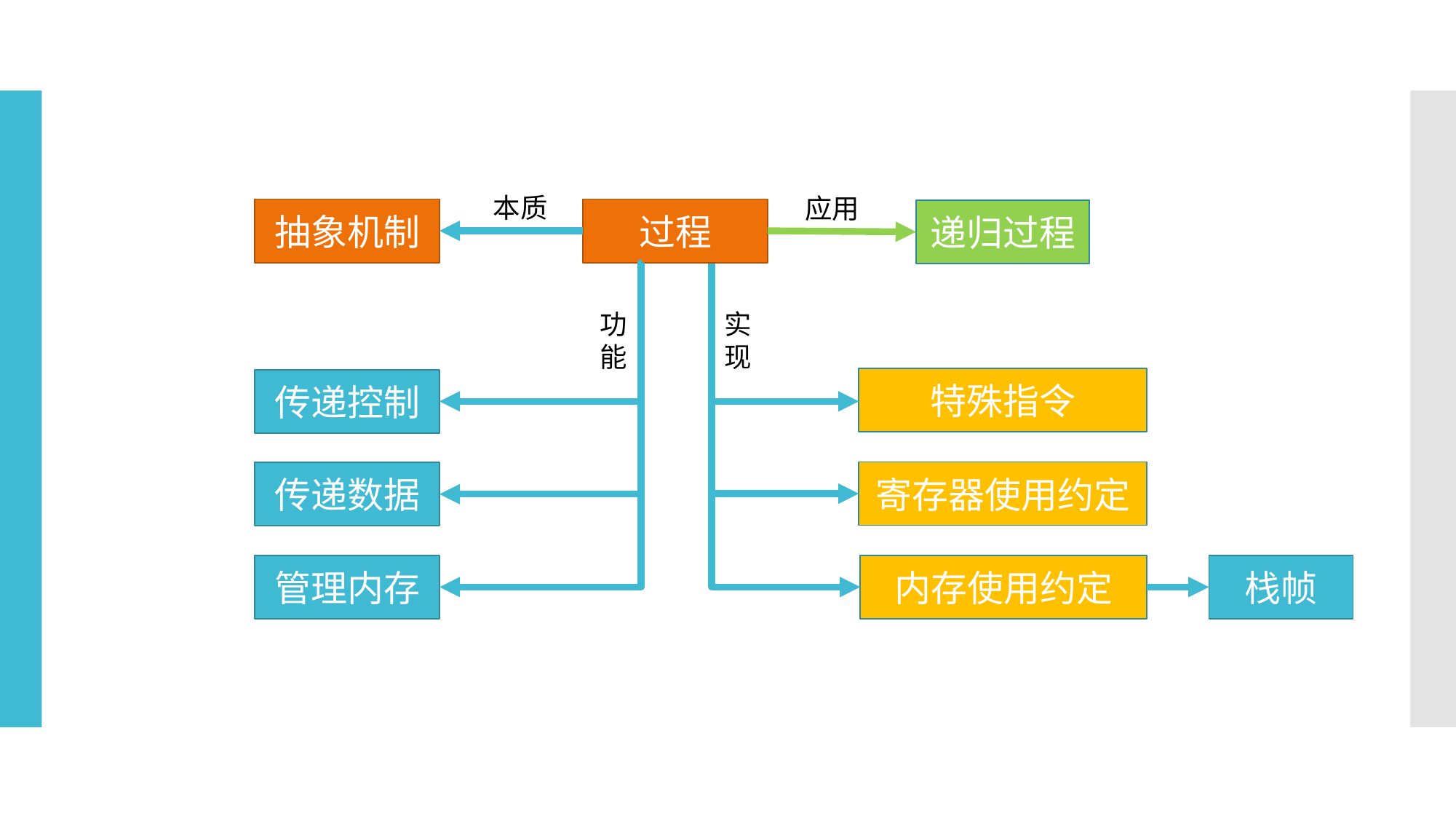

#
本质
应用
抽象机制
过程
特殊指令
传递控制
寄存器使用约定
传递数据
管理内存
内存使用约定
递归过程
功能
实现
栈帧